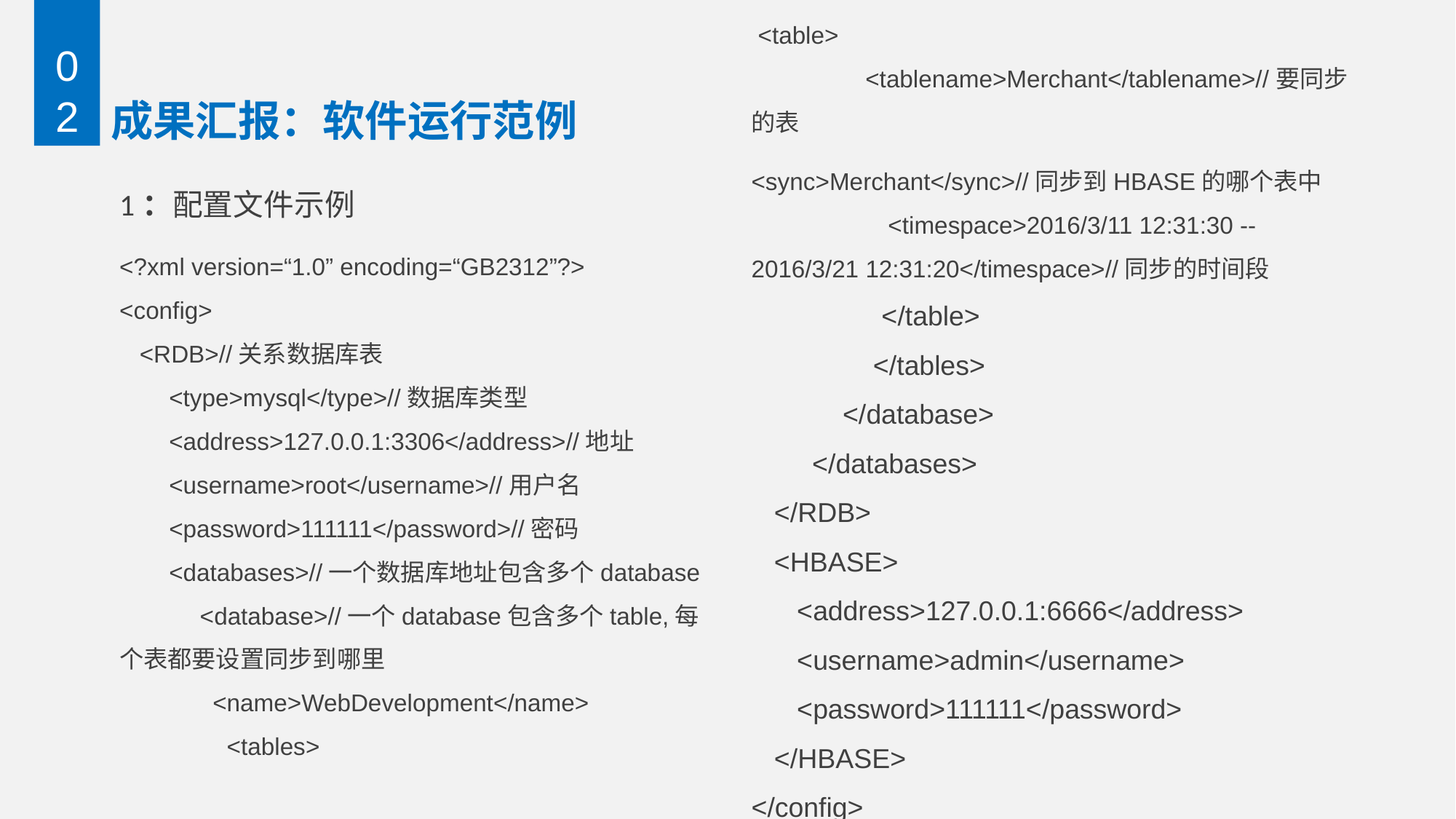

02
 <table>
                 <tablename>Merchant</tablename>//要同步的表
<sync>Merchant</sync>//同步到HBASE的哪个表中
                        <timespace>2016/3/11 12:31:30 -- 2016/3/21 12:31:20</timespace>//同步的时间段
                    </table>
                </tables>
            </database>
        </databases>
   </RDB>
   <HBASE>
      <address>127.0.0.1:6666</address>
      <username>admin</username>
      <password>111111</password>
   </HBASE>
</config>
# 成果汇报：软件运行范例
1：配置文件示例
<?xml version=“1.0” encoding=“GB2312”?>
<config>
   <RDB>//关系数据库表
        <type>mysql</type>//数据库类型
        <address>127.0.0.1:3306</address>//地址
        <username>root</username>//用户名
        <password>111111</password>//密码
        <databases>//一个数据库地址包含多个database
            <database>//一个database包含多个table,每个表都要设置同步到哪里
                <name>WebDevelopment</name>
                <tables>